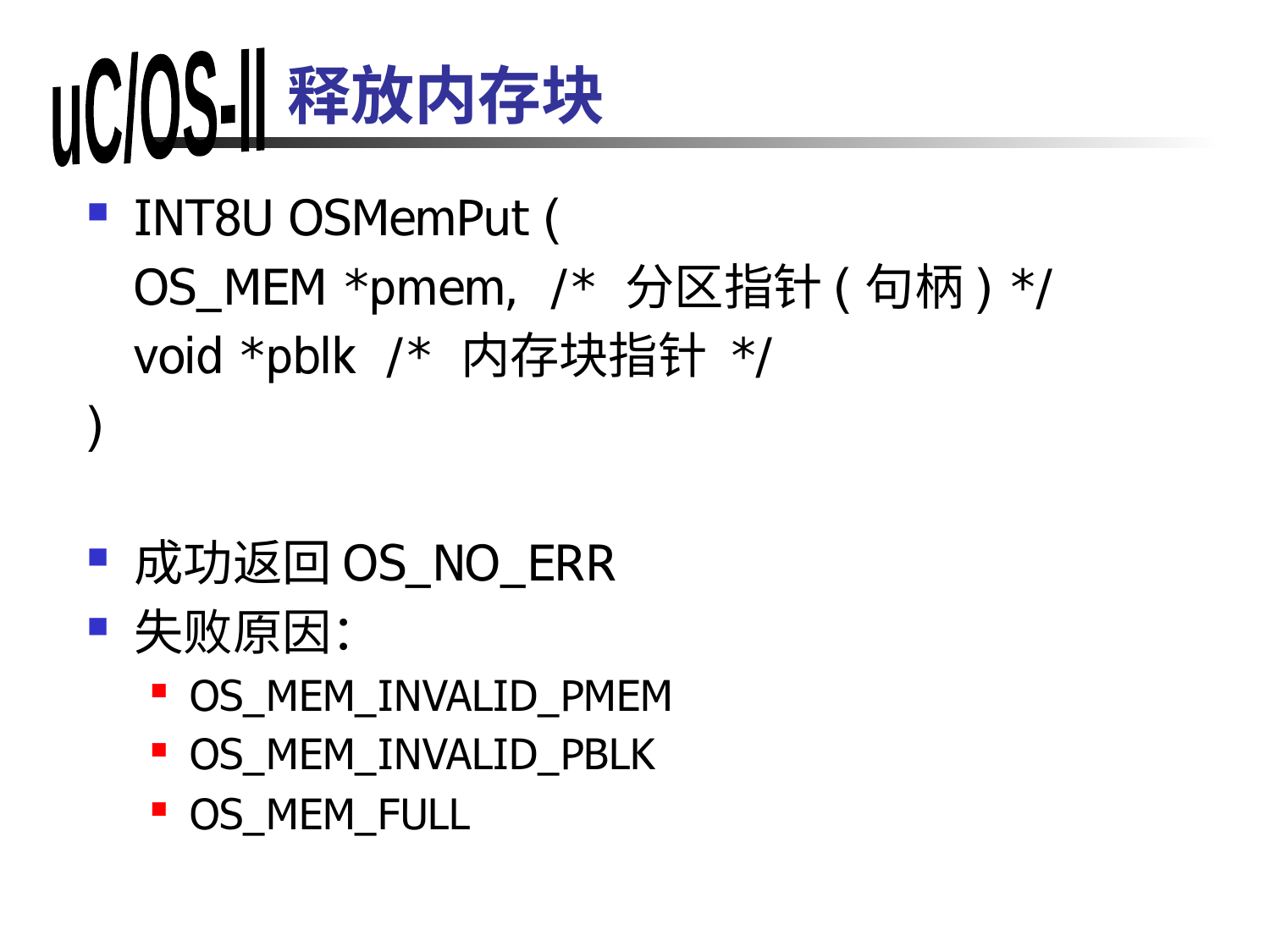

# 释放内存块
INT8U OSMemPut (
	OS_MEM *pmem,  /* 分区指针(句柄) */
	void *pblk  /* 内存块指针 */
)

成功返回OS_NO_ERR
失败原因：
OS_MEM_INVALID_PMEM
OS_MEM_INVALID_PBLK
OS_MEM_FULL